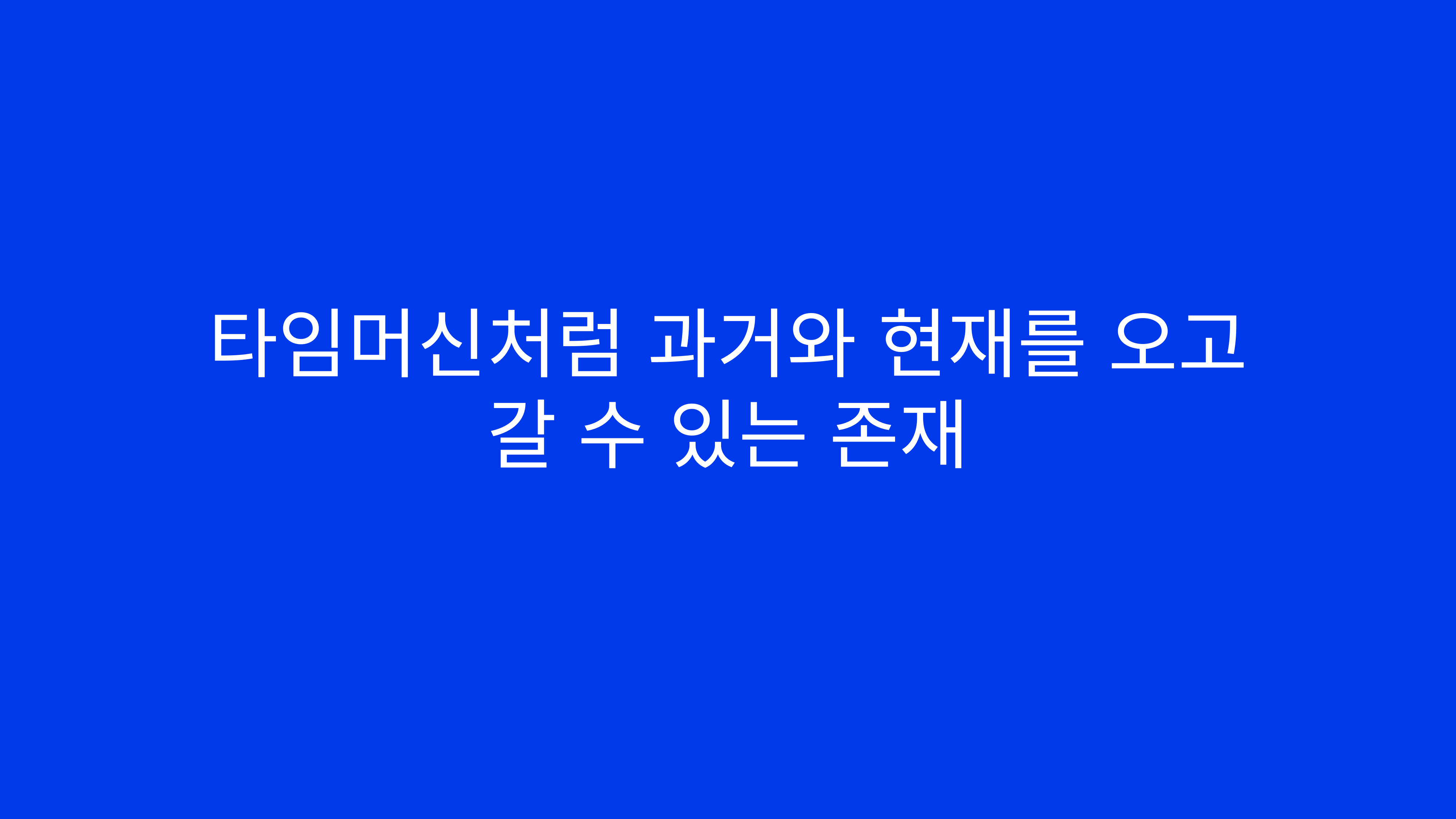

타임머신처럼 과거와 현재를 오고 갈 수 있는 존재